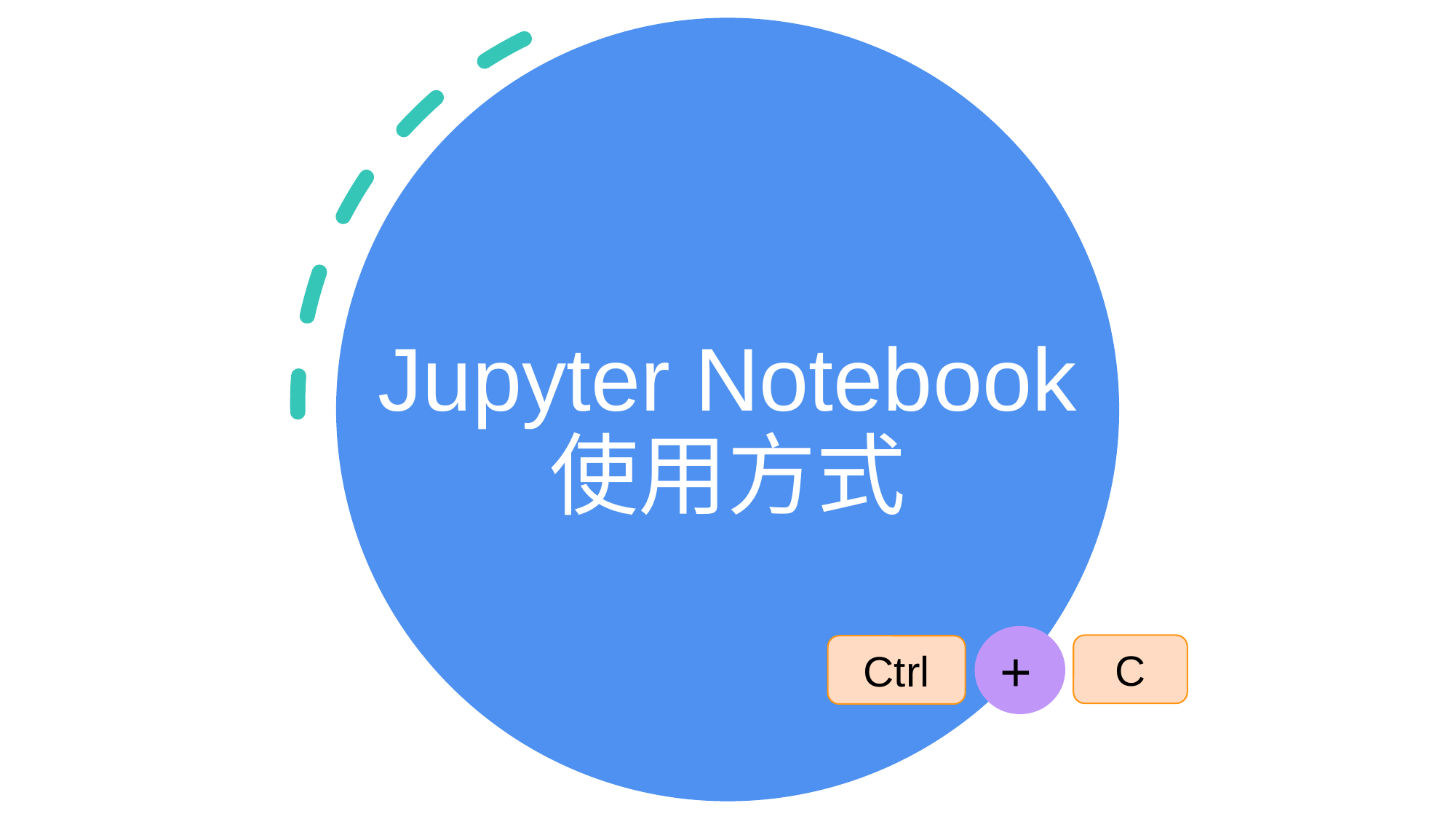

# Jupyter Notebook 使用方式
+
C
Ctrl